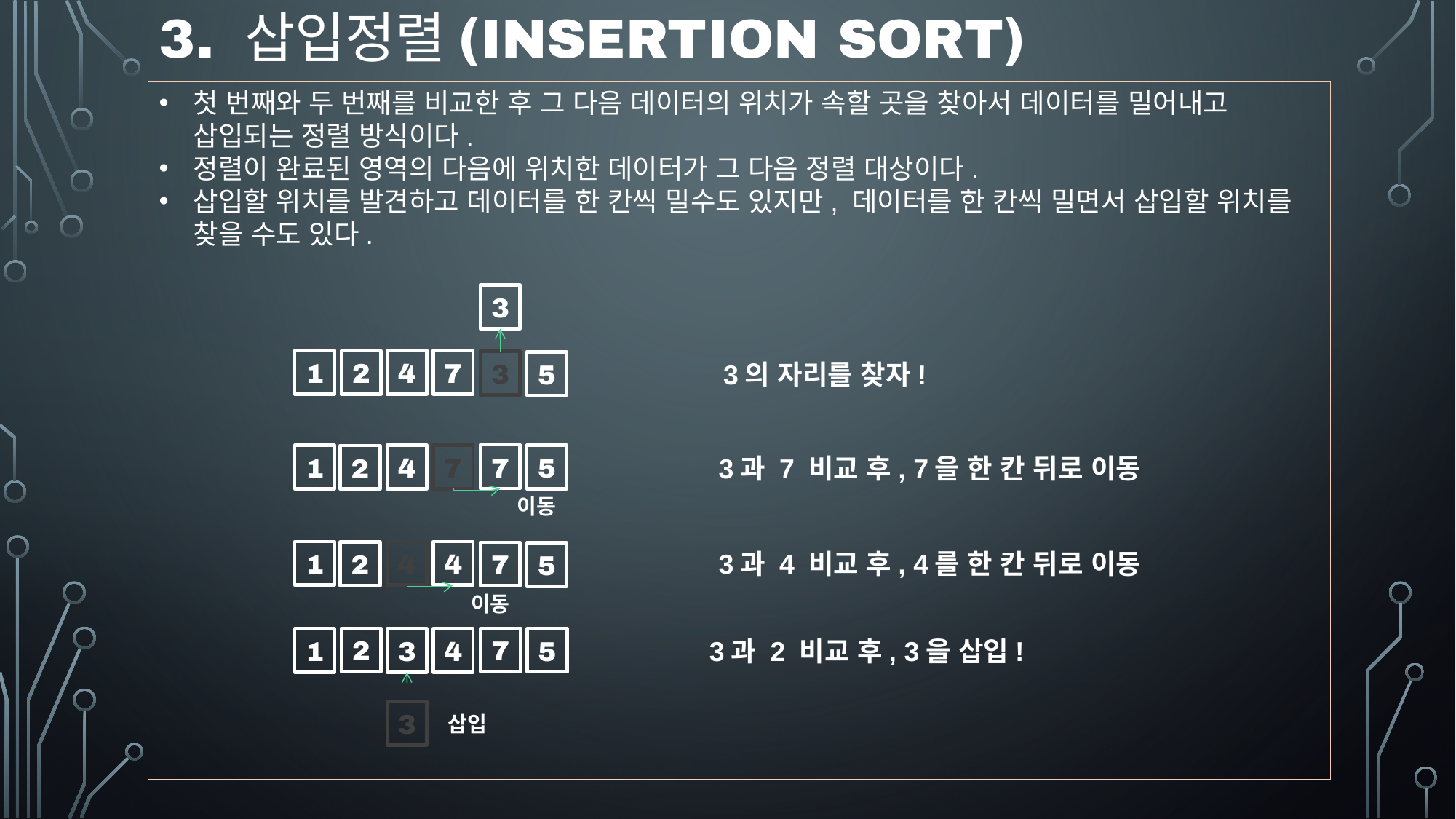

3. 삽입정렬(Insertion Sort)
첫 번째와 두 번째를 비교한 후 그 다음 데이터의 위치가 속할 곳을 찾아서 데이터를 밀어내고 삽입되는 정렬 방식이다.
정렬이 완료된 영역의 다음에 위치한 데이터가 그 다음 정렬 대상이다.
삽입할 위치를 발견하고 데이터를 한 칸씩 밀수도 있지만, 데이터를 한 칸씩 밀면서 삽입할 위치를 찾을 수도 있다.

3
1
4
7
2
3
5
3의 자리를 찾자!
7
5
1
4
7
2
3과 7 비교 후, 7을 한 칸 뒤로 이동
이동
1
4
4
2
3과 4 비교 후, 4를 한 칸 뒤로 이동
7
5
이동
2
1
3
4
7
5
3과 2 비교 후, 3을 삽입!
3
삽입